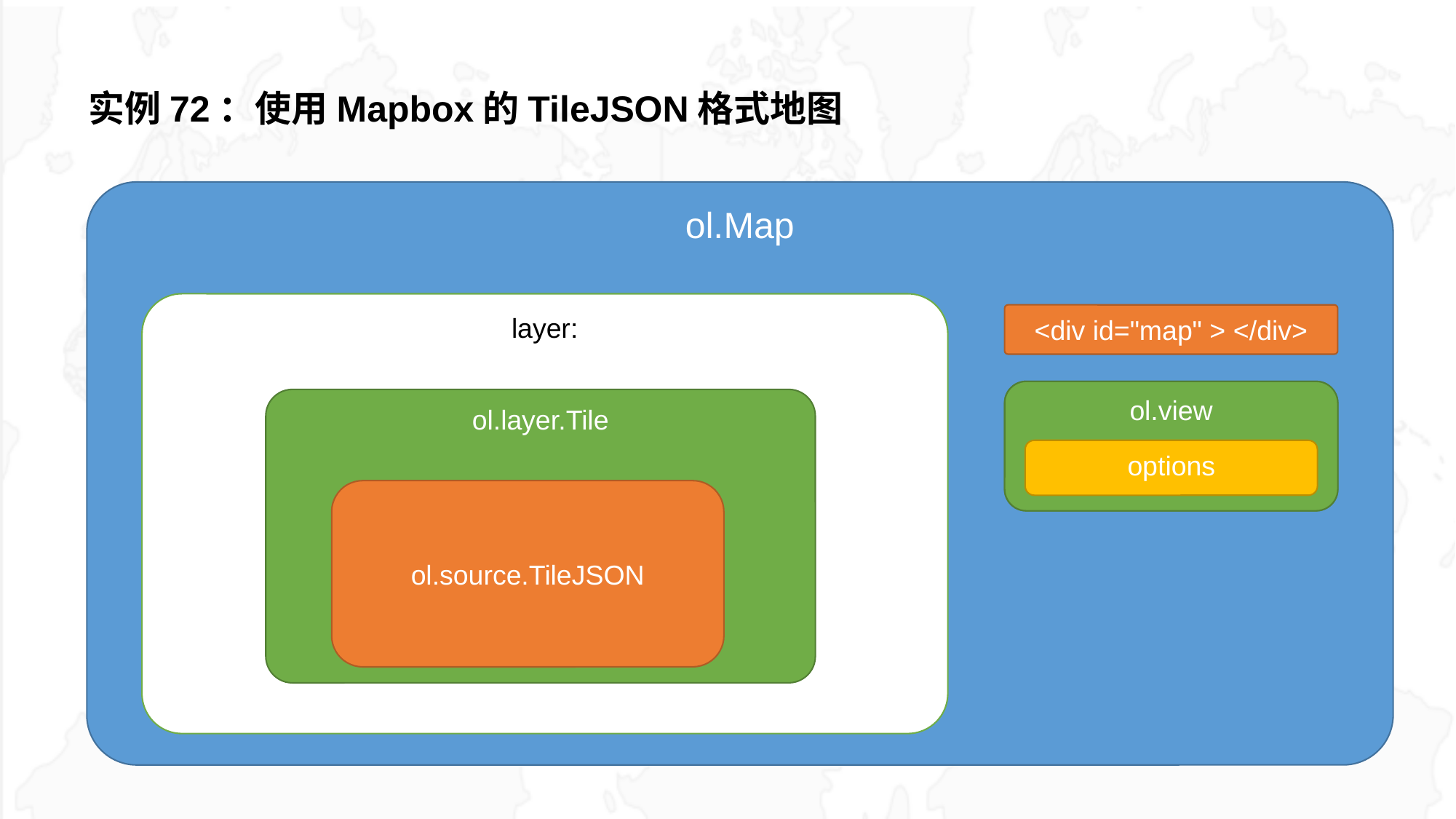

# 实例72：使用Mapbox的TileJSON格式地图
ol.Map

layer:
<div id="map" > </div>
view:ol.view
ol.view
options
options
ol.layer.Tile
ol.source.TileJSON